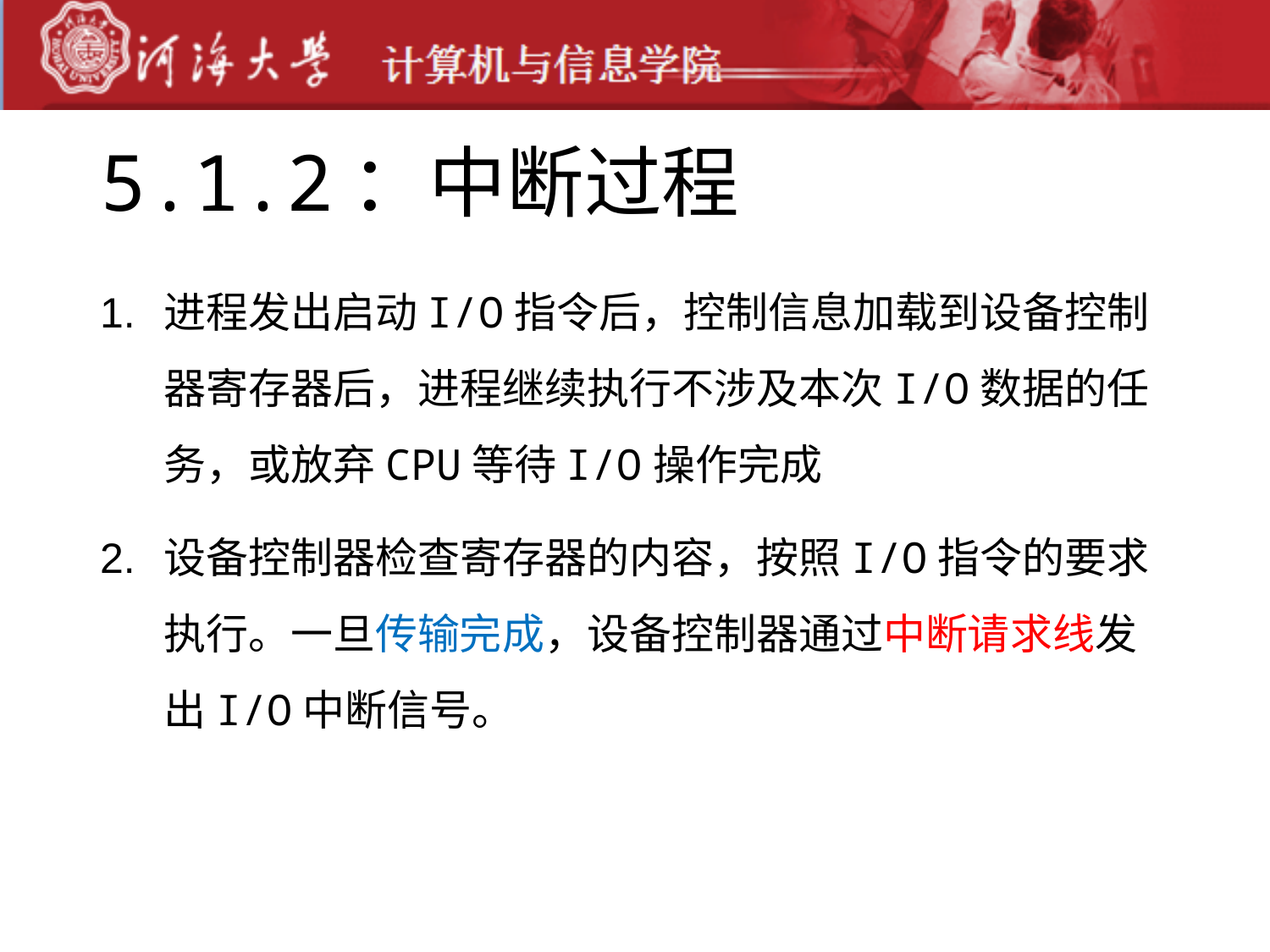

# 5.1.2：中断过程
进程发出启动I/O指令后，控制信息加载到设备控制器寄存器后，进程继续执行不涉及本次I/O数据的任务，或放弃CPU等待I/O操作完成
设备控制器检查寄存器的内容，按照I/O指令的要求执行。一旦传输完成，设备控制器通过中断请求线发出I/O中断信号。